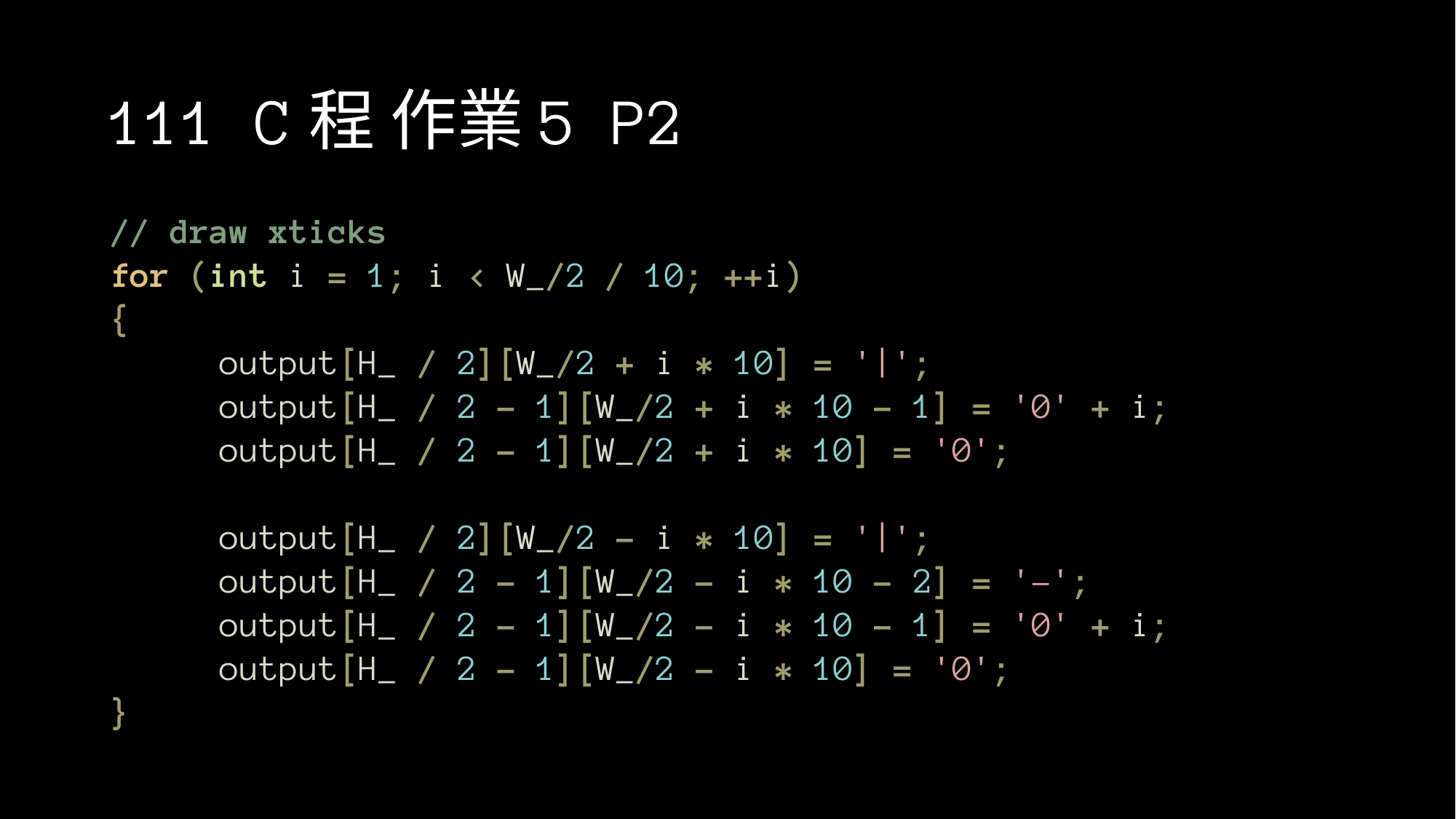

# 111 C程 作業5 P2
// draw xticks
for (int i = 1; i < W_/2 / 10; ++i)
{
	output[H_ / 2][W_/2 + i * 10] = '|';
	output[H_ / 2 - 1][W_/2 + i * 10 - 1] = '0' + i;
	output[H_ / 2 - 1][W_/2 + i * 10] = '0';

	output[H_ / 2][W_/2 - i * 10] = '|';
	output[H_ / 2 - 1][W_/2 - i * 10 - 2] = '-';
	output[H_ / 2 - 1][W_/2 - i * 10 - 1] = '0' + i;
	output[H_ / 2 - 1][W_/2 - i * 10] = '0';
}